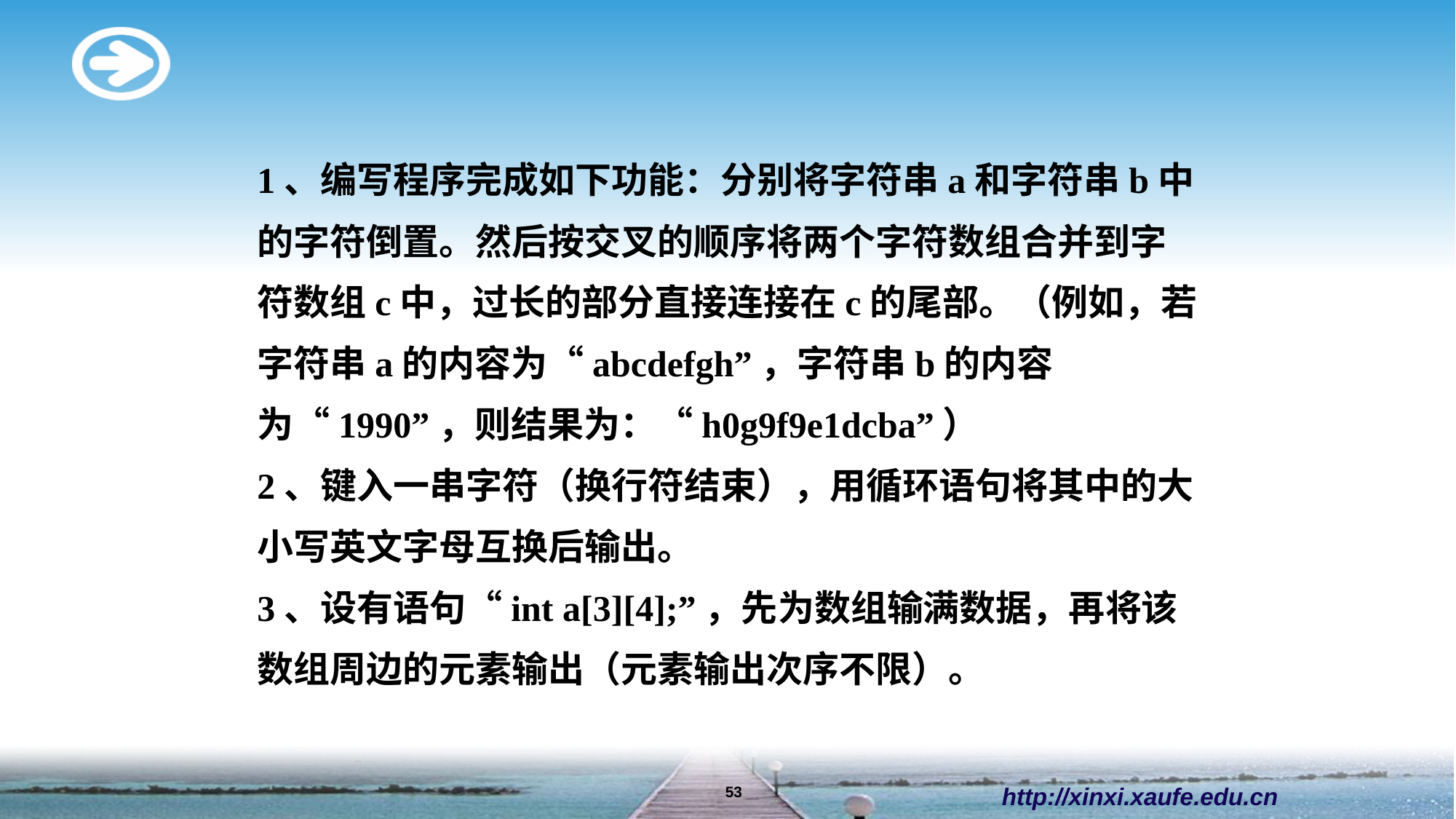

1、编写程序完成如下功能：分别将字符串a和字符串b中的字符倒置。然后按交叉的顺序将两个字符数组合并到字符数组c中，过长的部分直接连接在c的尾部。（例如，若字符串a的内容为“abcdefgh”，字符串b的内容为“1990”，则结果为：“h0g9f9e1dcba”）
2、键入一串字符（换行符结束），用循环语句将其中的大小写英文字母互换后输出。
3、设有语句“int a[3][4];”，先为数组输满数据，再将该数组周边的元素输出（元素输出次序不限）。
http://xinxi.xaufe.edu.cn
53